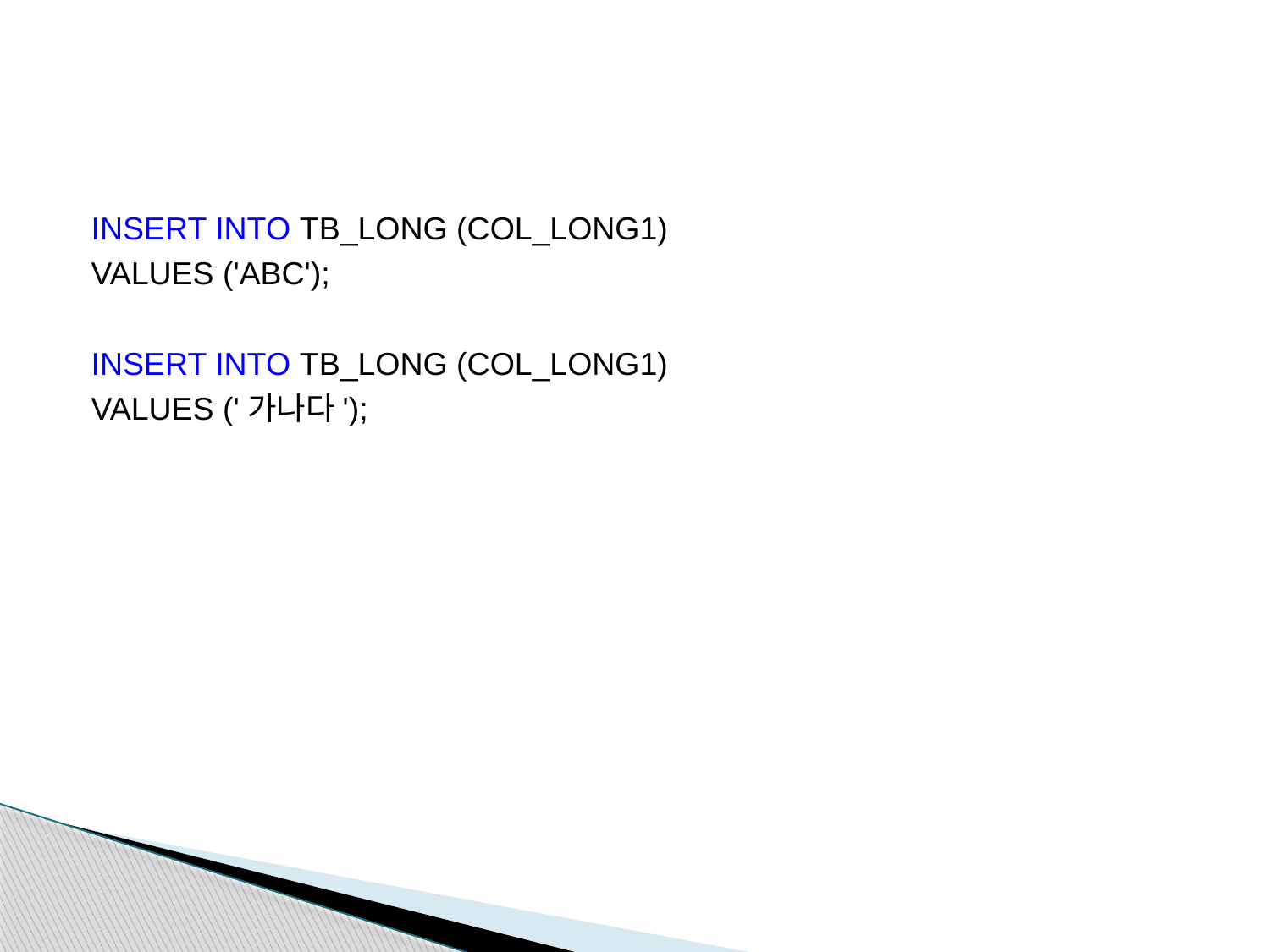

INSERT INTO TB_LONG (COL_LONG1)
VALUES ('ABC');

INSERT INTO TB_LONG (COL_LONG1)
VALUES ('가나다');